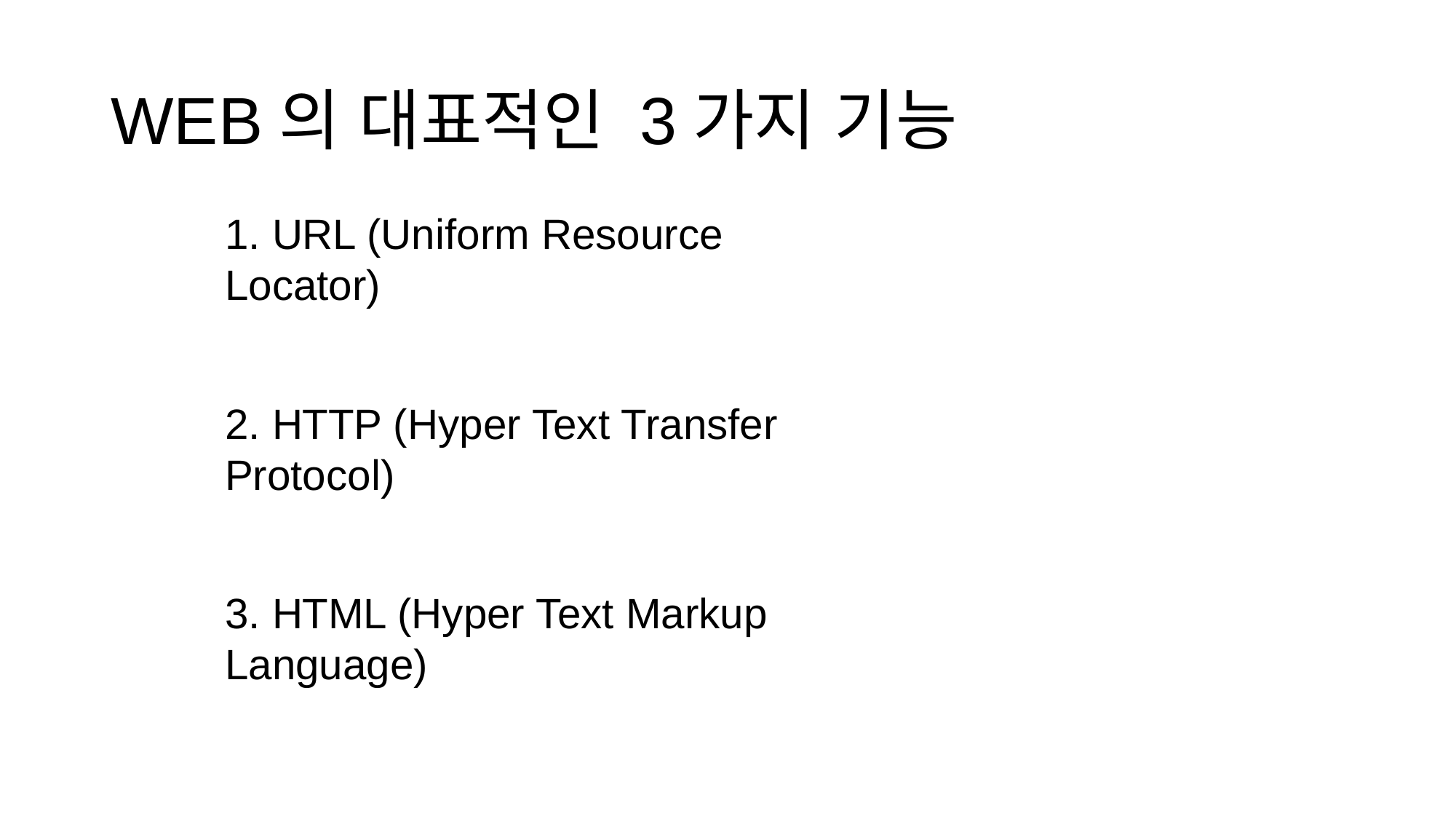

# WEB의 대표적인 3가지 기능
1. URL (Uniform Resource Locator)
2. HTTP (Hyper Text Transfer Protocol)
3. HTML (Hyper Text Markup Language)